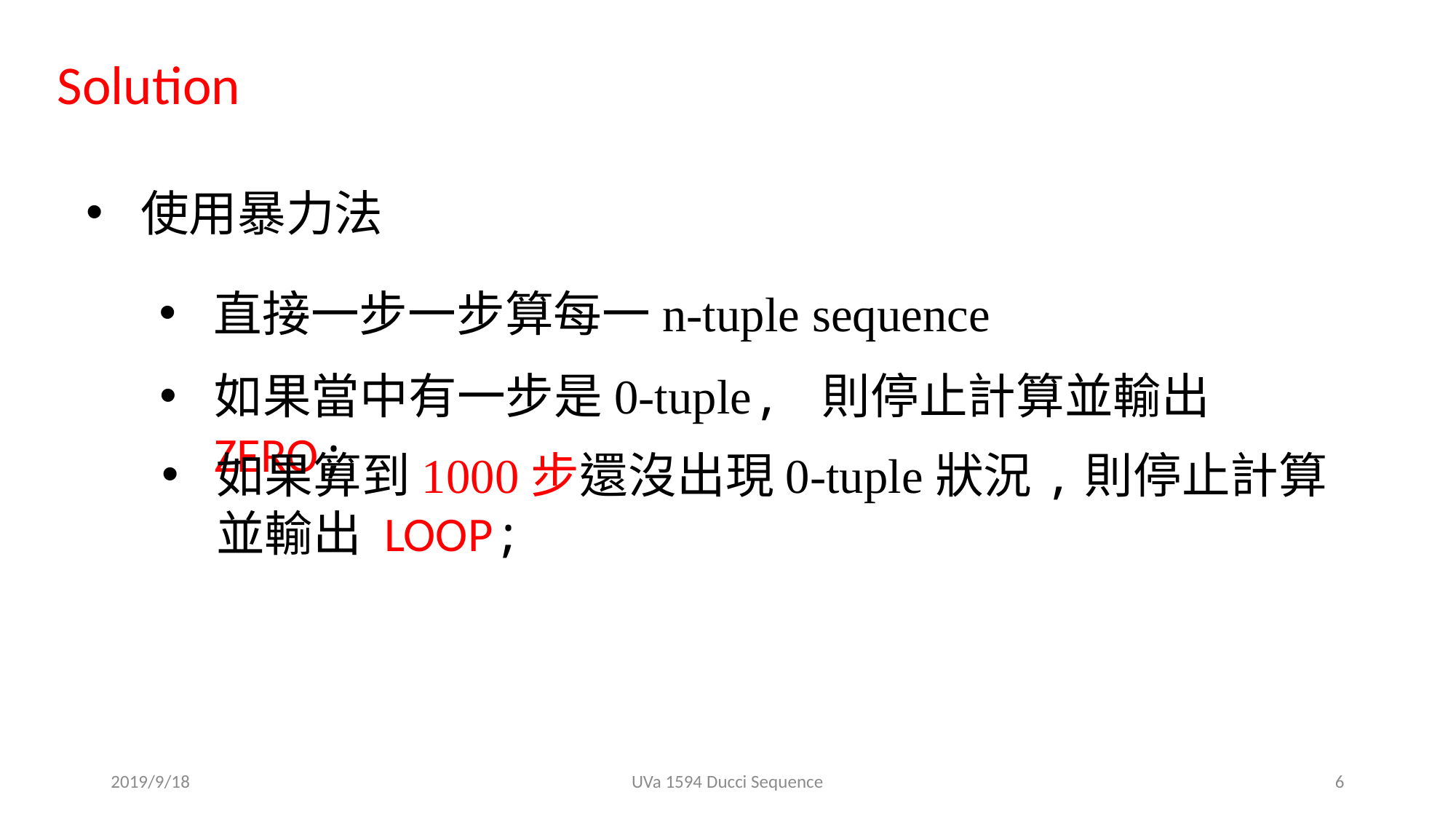

Solution
使用暴力法
直接一步一步算每一n-tuple sequence
如果當中有一步是0-tuple, 則停止計算並輸出 ZERO;
如果算到1000步還沒出現0-tuple狀況,則停止計算並輸出 LOOP;
2019/9/18
UVa 1594 Ducci Sequence
6